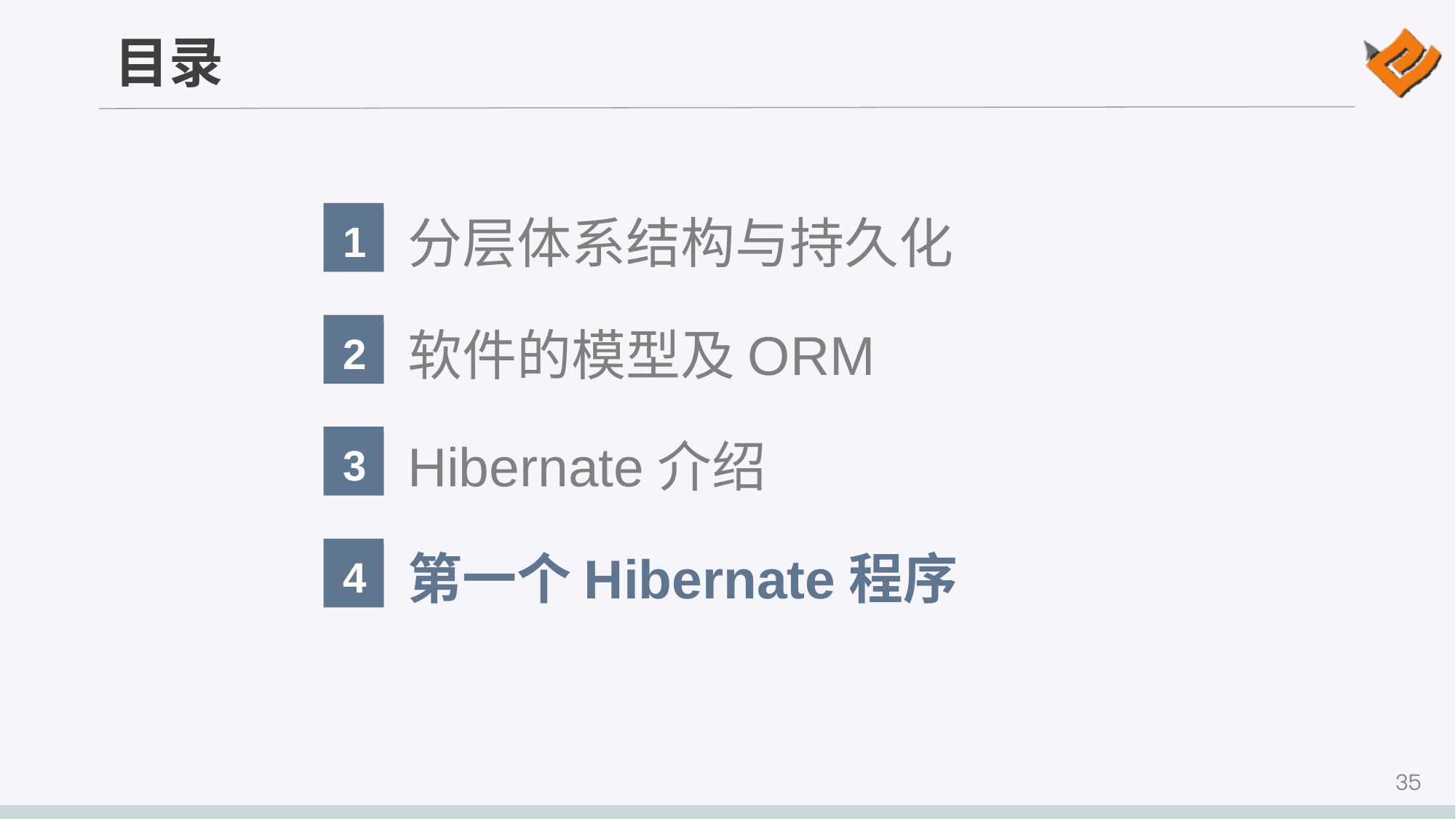

1
分层体系结构与持久化

2
软件的模型及ORM

3
Hibernate介绍

4
第一个Hibernate程序